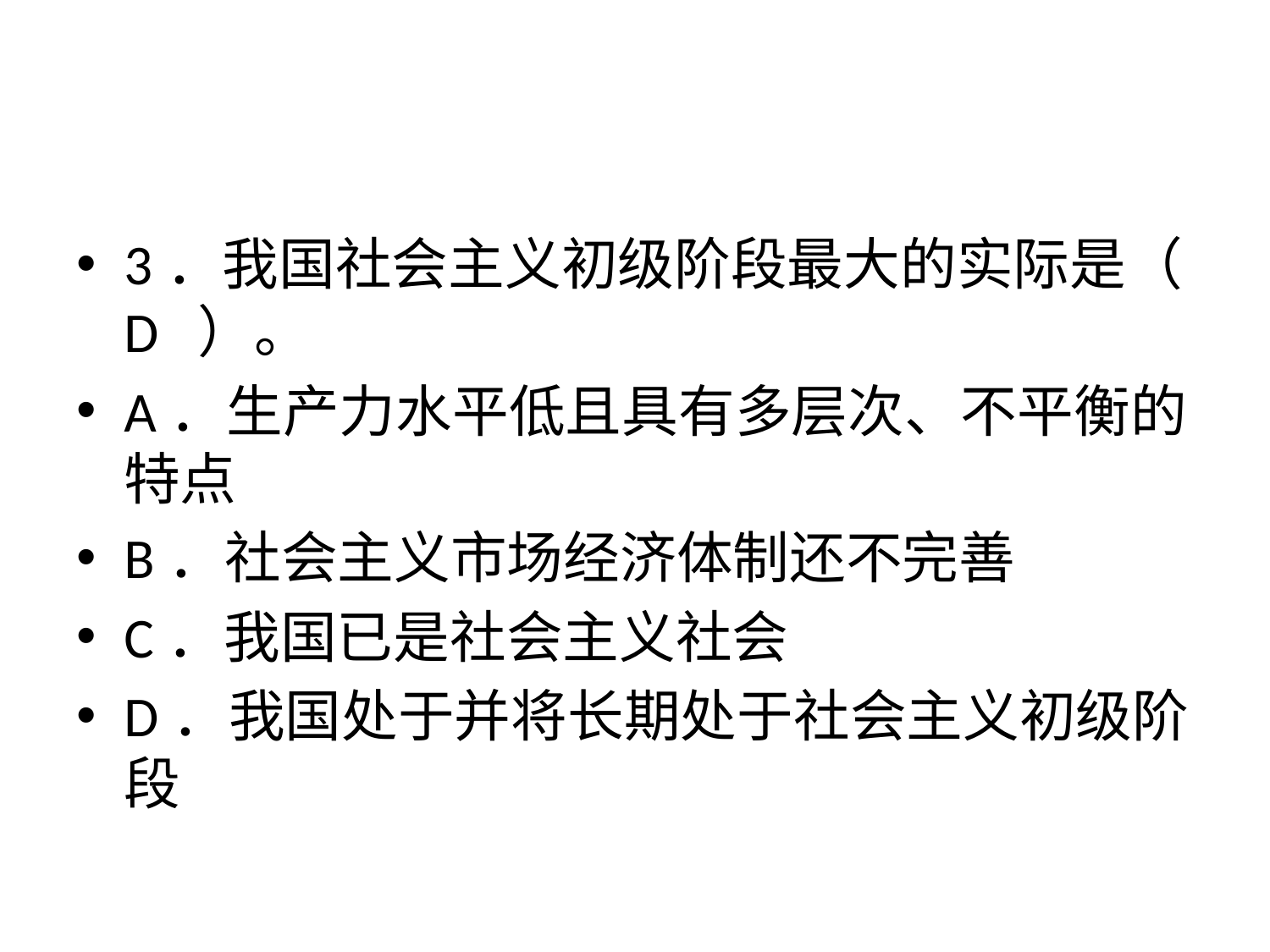

#
3．我国社会主义初级阶段最大的实际是（ D  ）。
A．生产力水平低且具有多层次、不平衡的特点
B．社会主义市场经济体制还不完善
C．我国已是社会主义社会
D．我国处于并将长期处于社会主义初级阶段